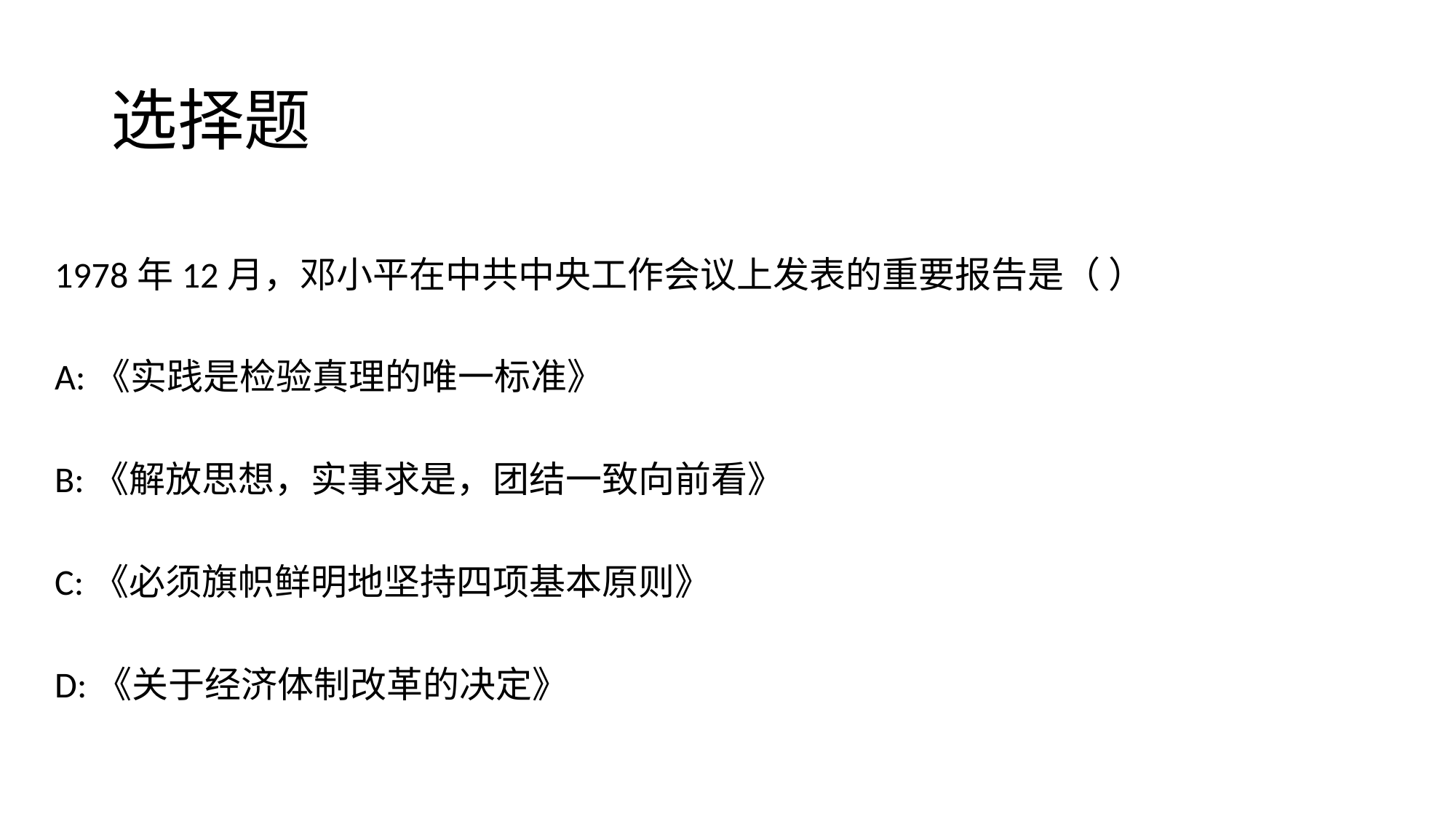

# 选择题
1978年12月，邓小平在中共中央工作会议上发表的重要报告是（ ）
A:《实践是检验真理的唯一标准》
B:《解放思想，实事求是，团结一致向前看》
C:《必须旗帜鲜明地坚持四项基本原则》
D:《关于经济体制改革的决定》